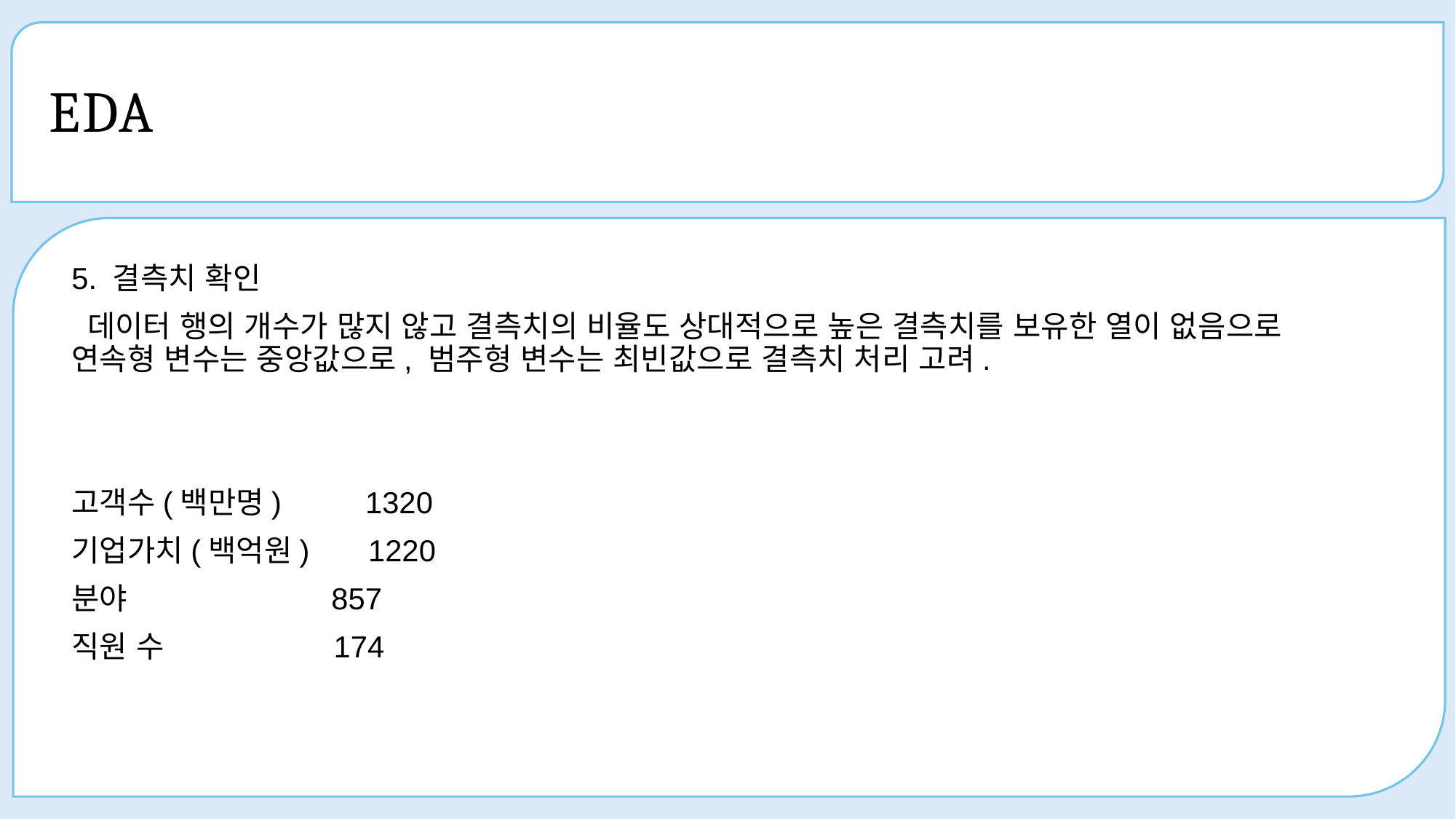

# EDA

5. 결측치 확인
 데이터 행의 개수가 많지 않고 결측치의 비율도 상대적으로 높은 결측치를 보유한 열이 없음으로 연속형 변수는 중앙값으로, 범주형 변수는 최빈값으로 결측치 처리 고려.

고객수(백만명)          1320
기업가치(백억원)       1220
분야                       857
직원 수                   174